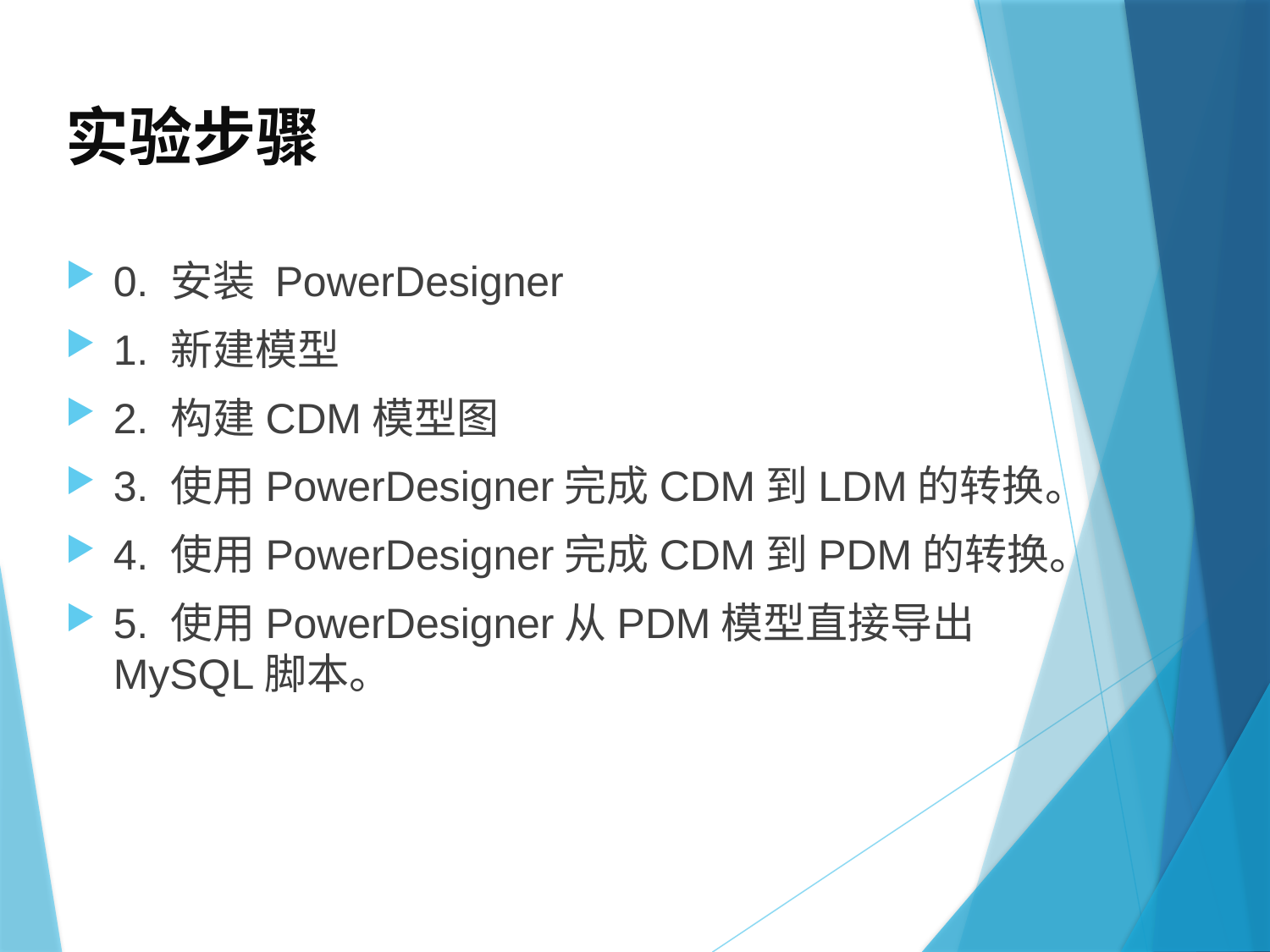

# 实验步骤
0. 安装 PowerDesigner
1. 新建模型
2. 构建CDM模型图
3. 使用PowerDesigner完成CDM到LDM的转换。
4. 使用PowerDesigner完成CDM到PDM的转换。
5. 使用PowerDesigner从PDM模型直接导出MySQL脚本。